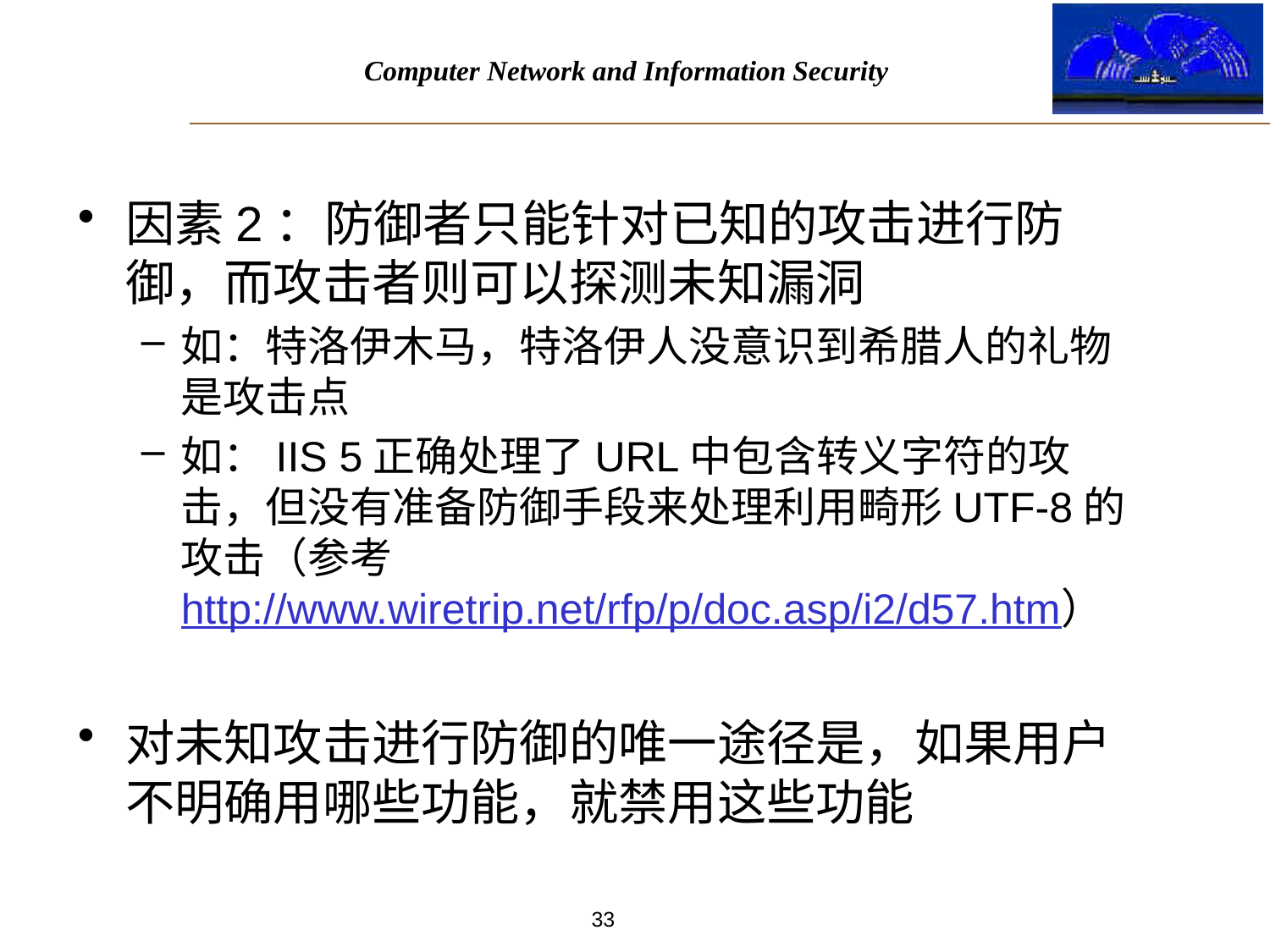

因素2：防御者只能针对已知的攻击进行防御，而攻击者则可以探测未知漏洞
如：特洛伊木马，特洛伊人没意识到希腊人的礼物是攻击点
如：IIS 5正确处理了URL中包含转义字符的攻击，但没有准备防御手段来处理利用畸形UTF-8的攻击（参考 http://www.wiretrip.net/rfp/p/doc.asp/i2/d57.htm）

对未知攻击进行防御的唯一途径是，如果用户不明确用哪些功能，就禁用这些功能
33